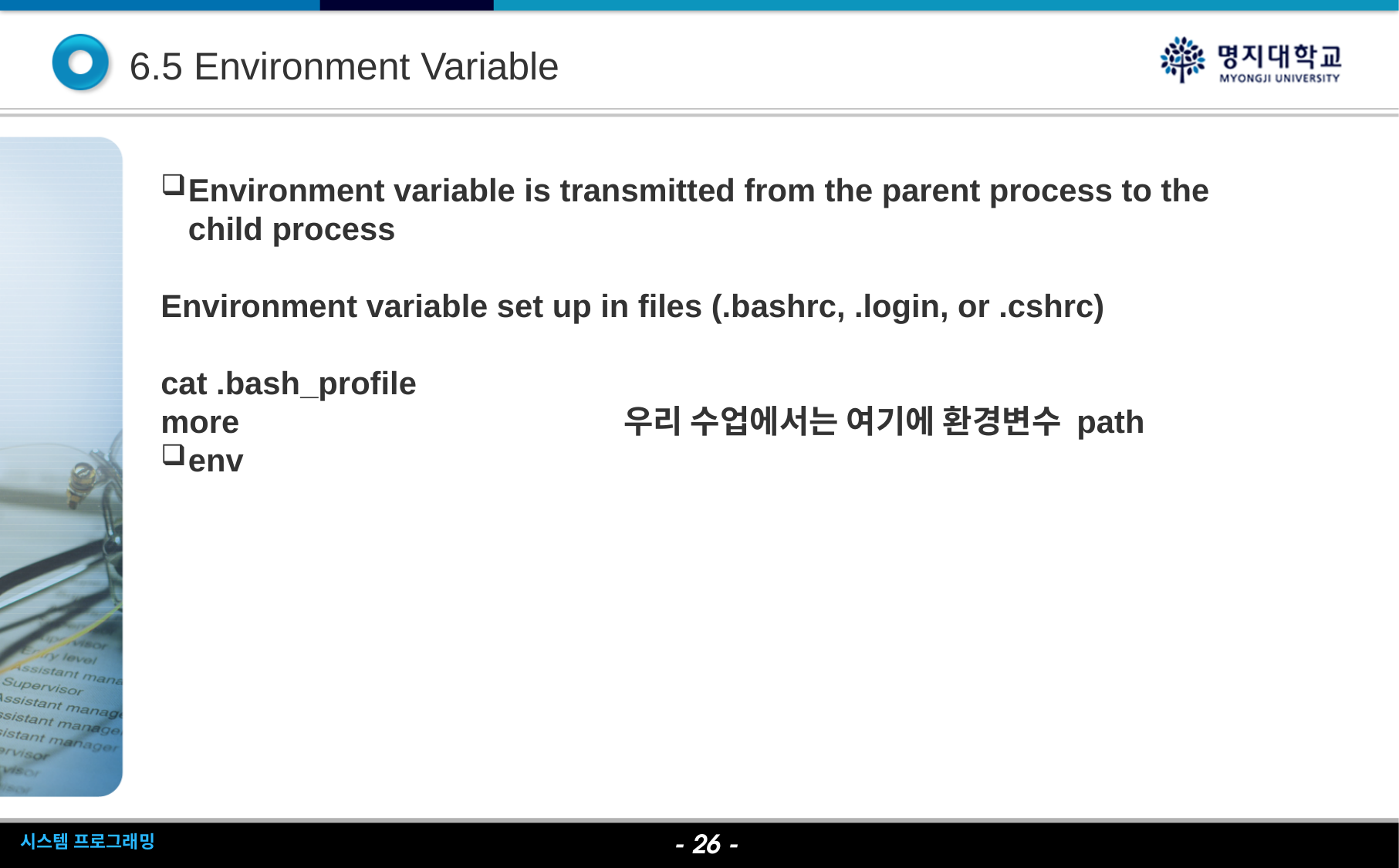

6.5 Environment Variable
Environment variable is transmitted from the parent process to the child process

Environment variable set up in files (.bashrc, .login, or .cshrc)

cat .bash_profile
more				우리 수업에서는 여기에 환경변수 path
env
- 26 -